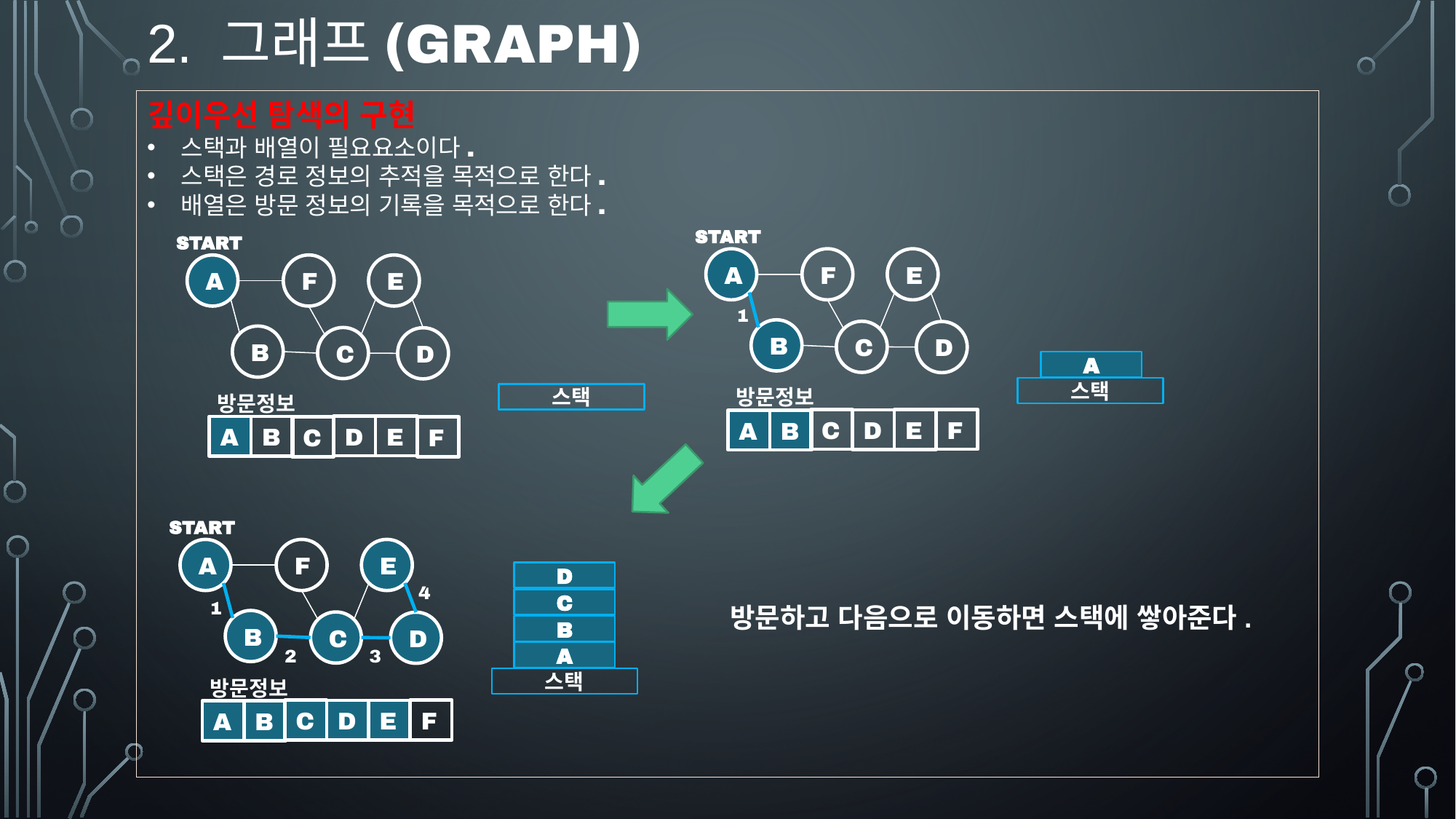

# 2. 그래프(Graph)
깊이우선 탐색의 구현
스택과 배열이 필요요소이다.
스택은 경로 정보의 추적을 목적으로 한다.
배열은 방문 정보의 기록을 목적으로 한다.

START
E
F
A
B
C
D
스택
방문정보
C
F
E
D
A
B
A
START
E
F
A
B
C
D
스택
방문정보
E
D
A
B
C
F

1

START
E
F
A
B
C
D
스택
방문정보
C
F
E
D
A
B
D
C
B
A
4
1
방문하고 다음으로 이동하면 스택에 쌓아준다.
2
3